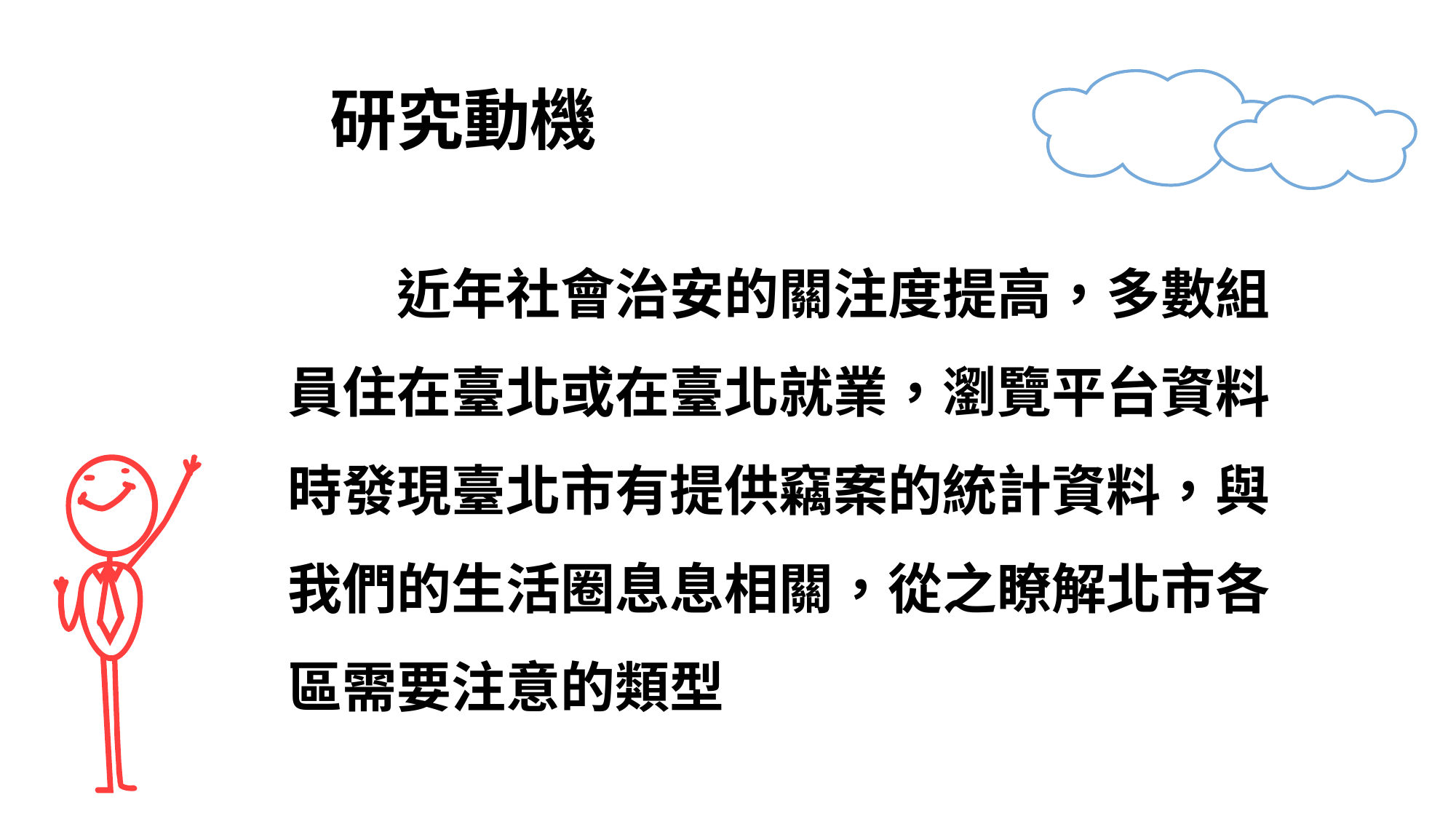

研究動機

	近年社會治安的關注度提高，多數組員住在臺北或在臺北就業，瀏覽平台資料時發現臺北市有提供竊案的統計資料，與我們的生活圈息息相關，從之瞭解北市各區需要注意的類型